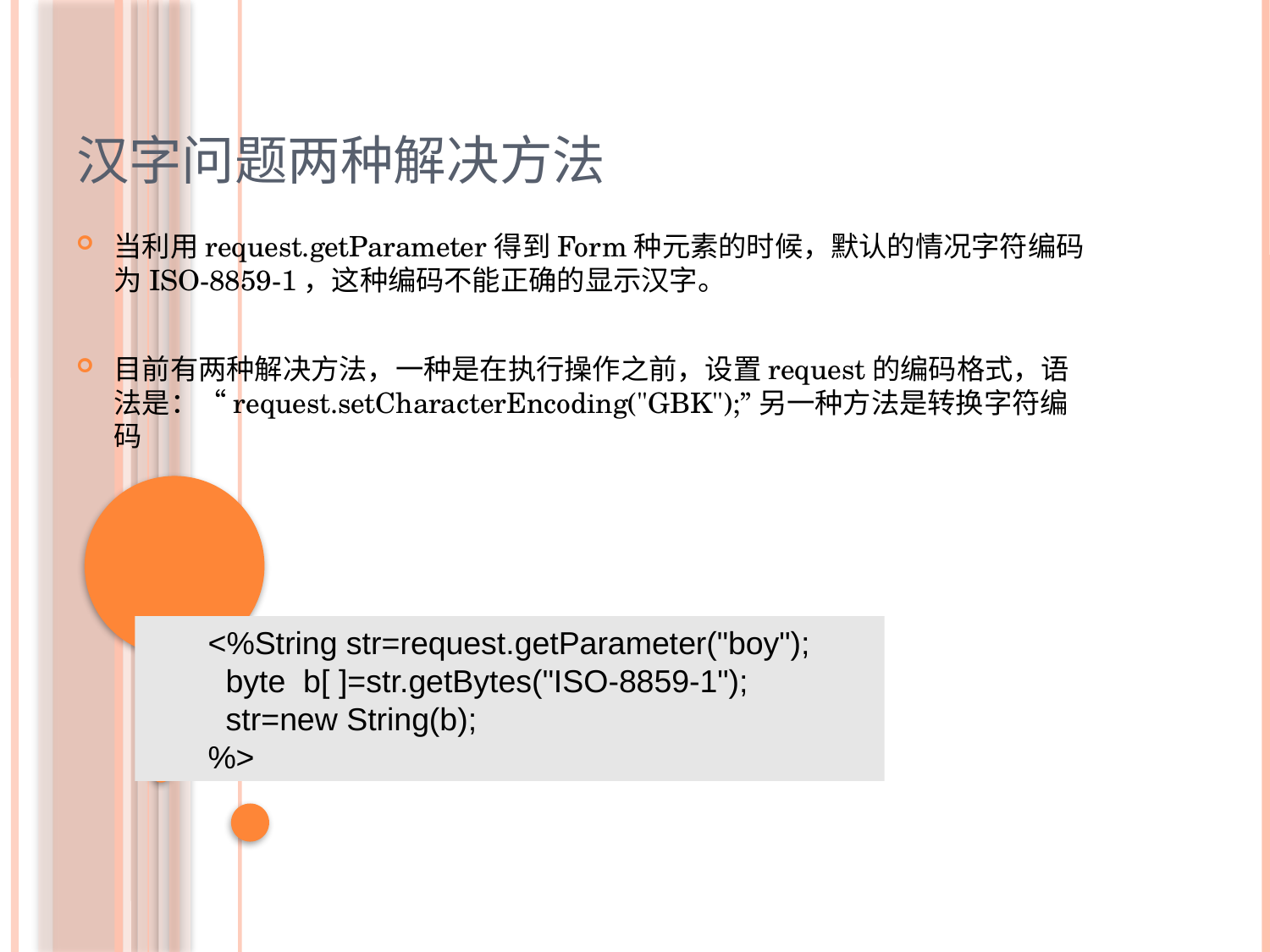

汉字问题两种解决方法
当利用request.getParameter得到Form种元素的时候，默认的情况字符编码为ISO-8859-1，这种编码不能正确的显示汉字。

目前有两种解决方法，一种是在执行操作之前，设置request的编码格式，语法是：“request.setCharacterEncoding("GBK");”另一种方法是转换字符编码
   <%String str=request.getParameter("boy");
     byte  b[ ]=str.getBytes("ISO-8859-1");
     str=new String(b);
   %>